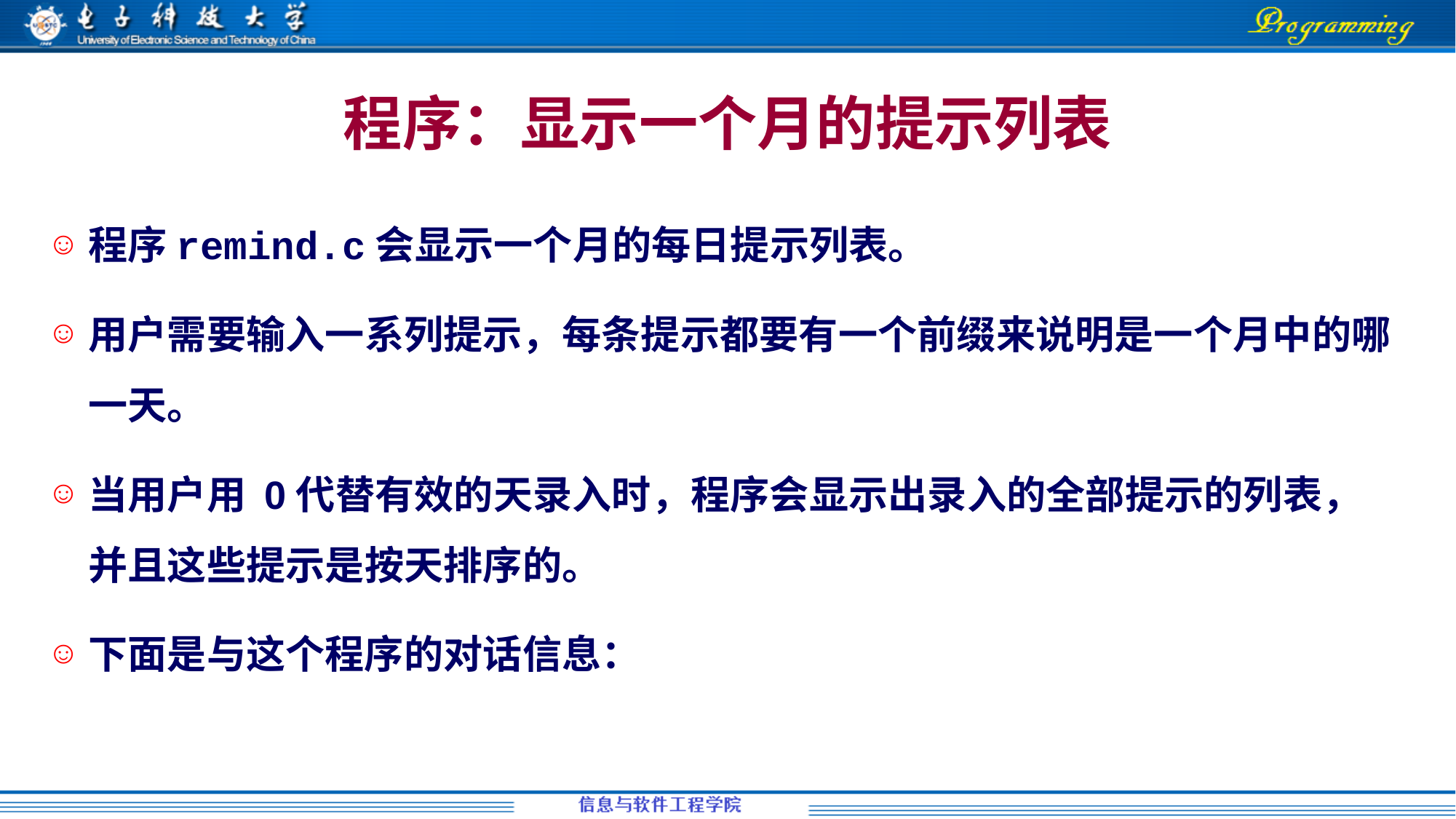

程序：显示一个月的提示列表
程序remind.c会显示一个月的每日提示列表。
用户需要输入一系列提示，每条提示都要有一个前缀来说明是一个月中的哪一天。
当用户用 0代替有效的天录入时，程序会显示出录入的全部提示的列表，并且这些提示是按天排序的。
下面是与这个程序的对话信息：